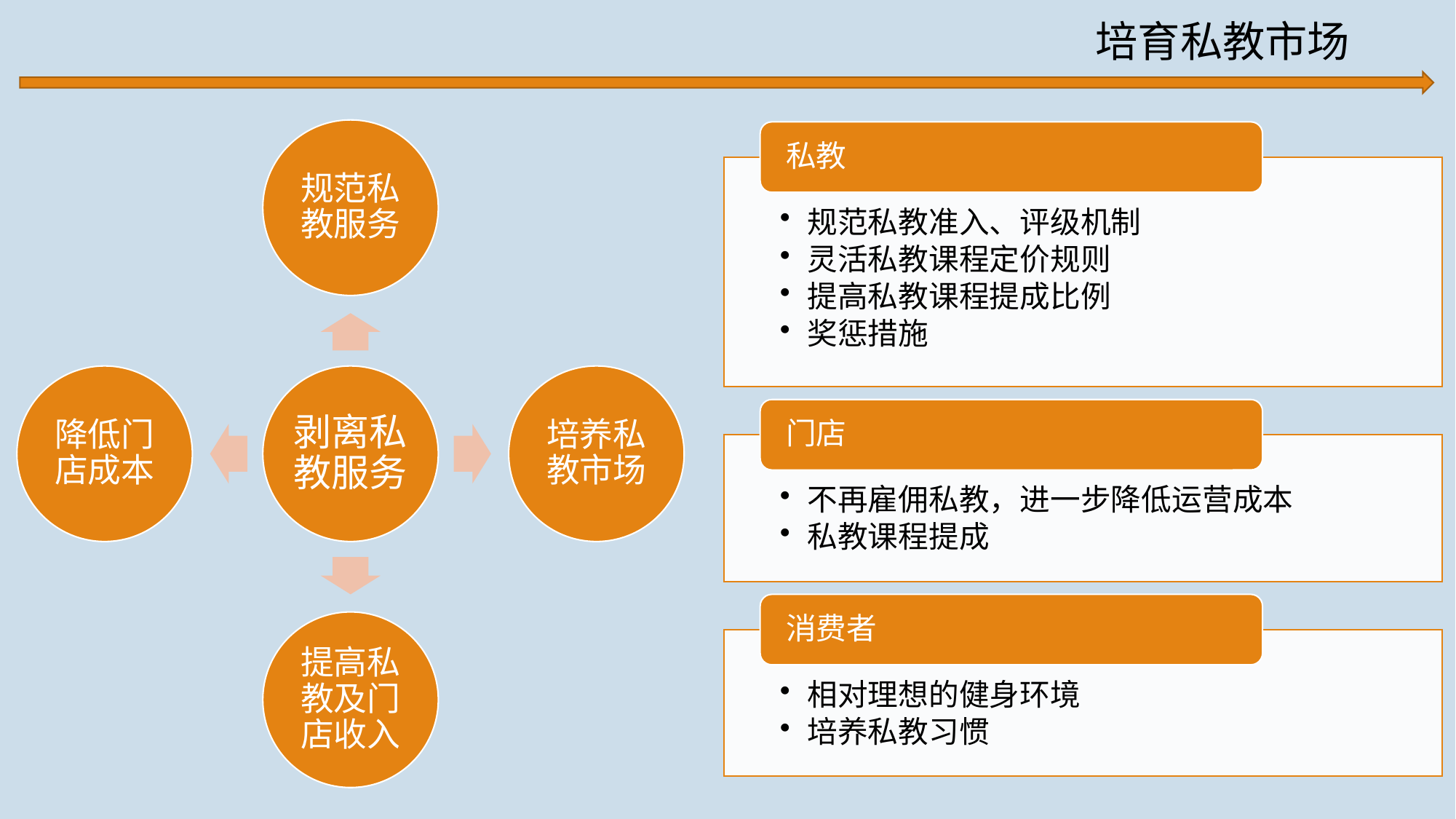

培育私教市场

规范私教准入、评级机制
灵活私教课程定价规则
提高私教课程提成比例
奖惩措施
私教
不再雇佣私教，进一步降低运营成本
私教课程提成
门店
相对理想的健身环境
培养私教习惯
消费者
剥离私教服务

规范私教服务

培养私教市场

提高私教及门店收入

降低门店成本